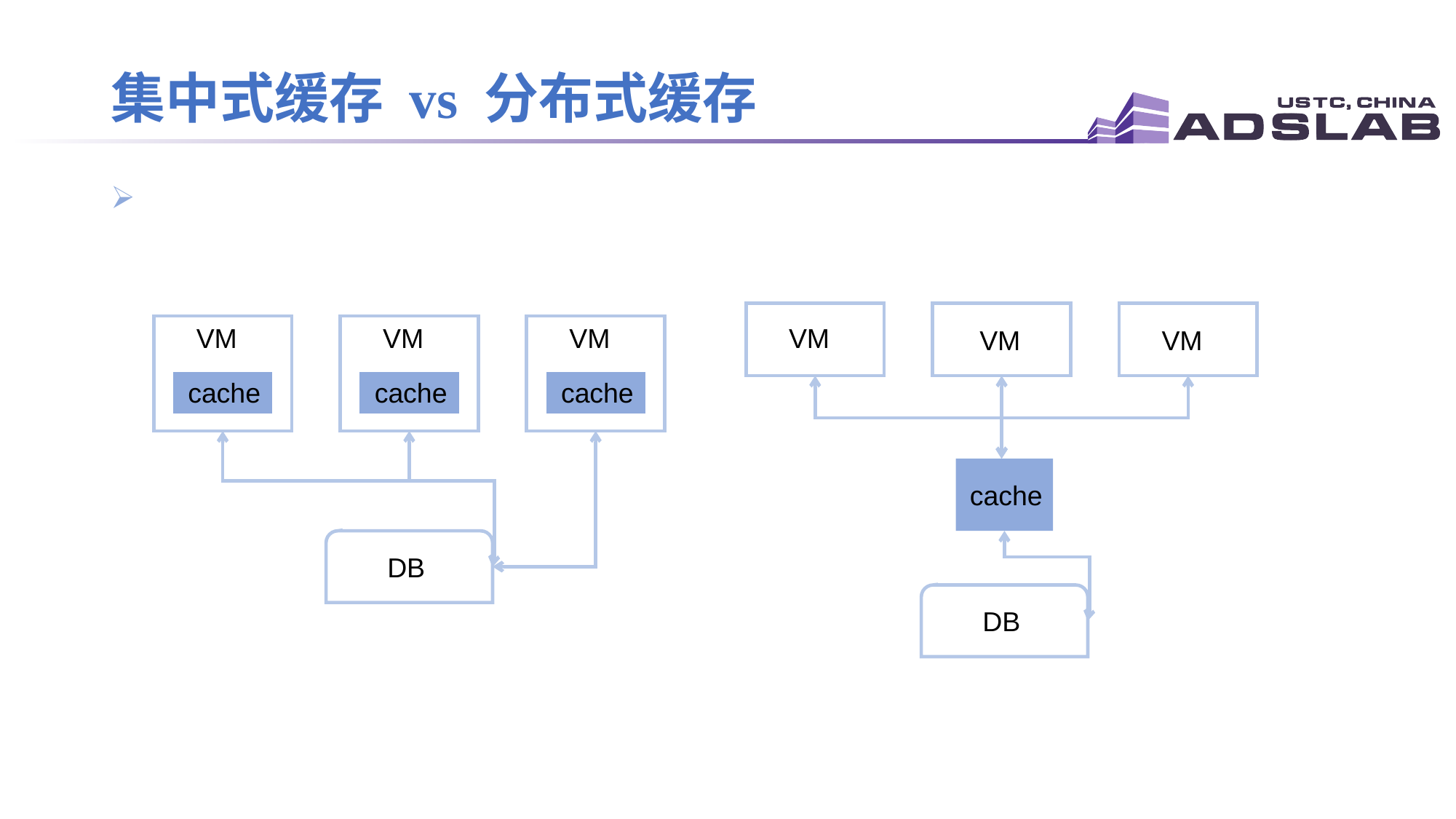

# 集中式缓存 vs 分布式缓存

VM

VM

VM
VM
VM
VM
 cache
 cache
 cache

cache

DB

DB